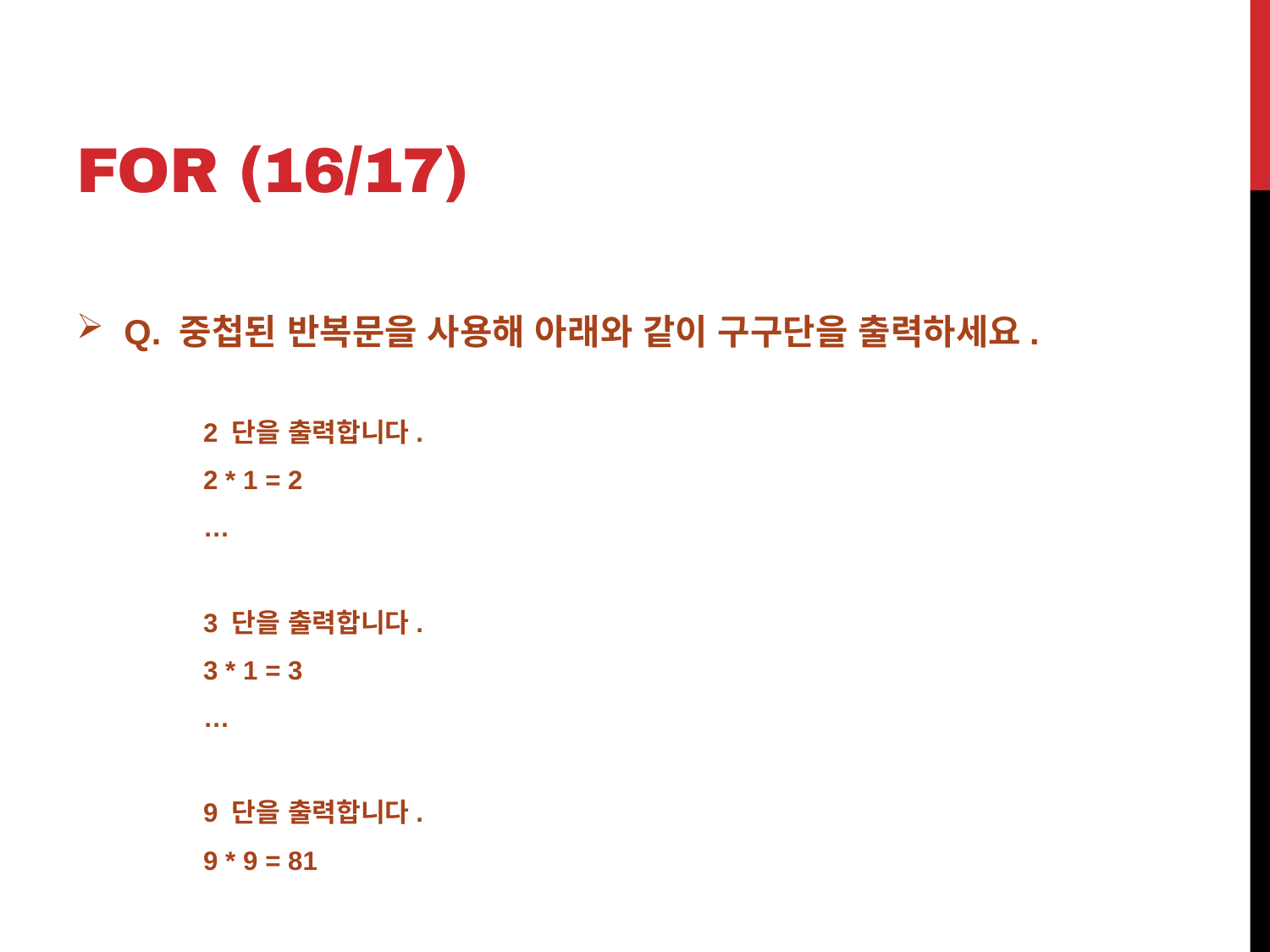

# for (16/17)

Q. 중첩된 반복문을 사용해 아래와 같이 구구단을 출력하세요.

	2 단을 출력합니다.
	2 * 1 = 2
	…

	3 단을 출력합니다.
	3 * 1 = 3
	…

	9 단을 출력합니다.
	9 * 9 = 81